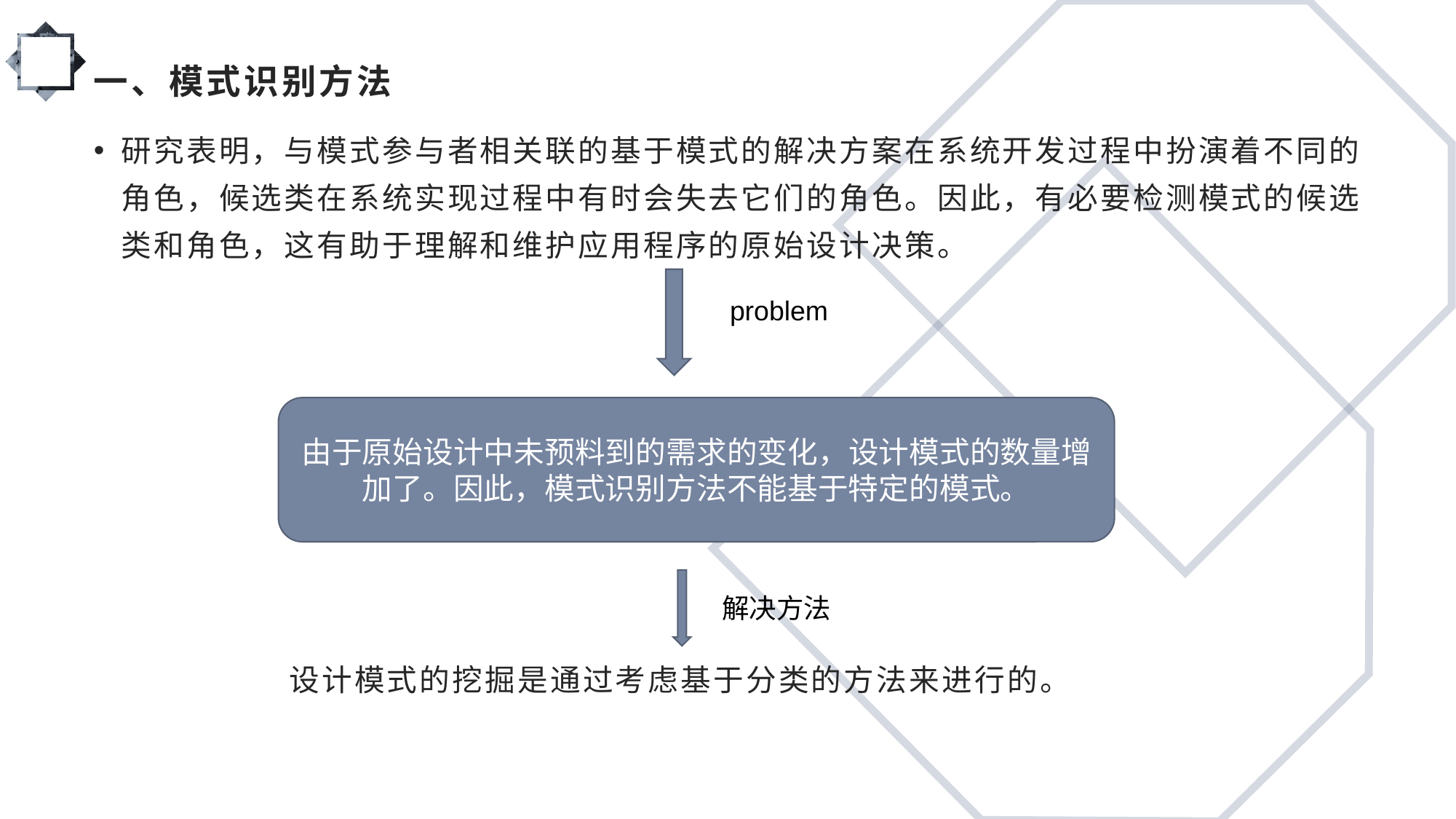

# 一、模式识别方法
研究表明，与模式参与者相关联的基于模式的解决方案在系统开发过程中扮演着不同的角色，候选类在系统实现过程中有时会失去它们的角色。因此，有必要检测模式的候选类和角色，这有助于理解和维护应用程序的原始设计决策。

problem
由于原始设计中未预料到的需求的变化，设计模式的数量增加了。因此，模式识别方法不能基于特定的模式。

解决方法
设计模式的挖掘是通过考虑基于分类的方法来进行的。